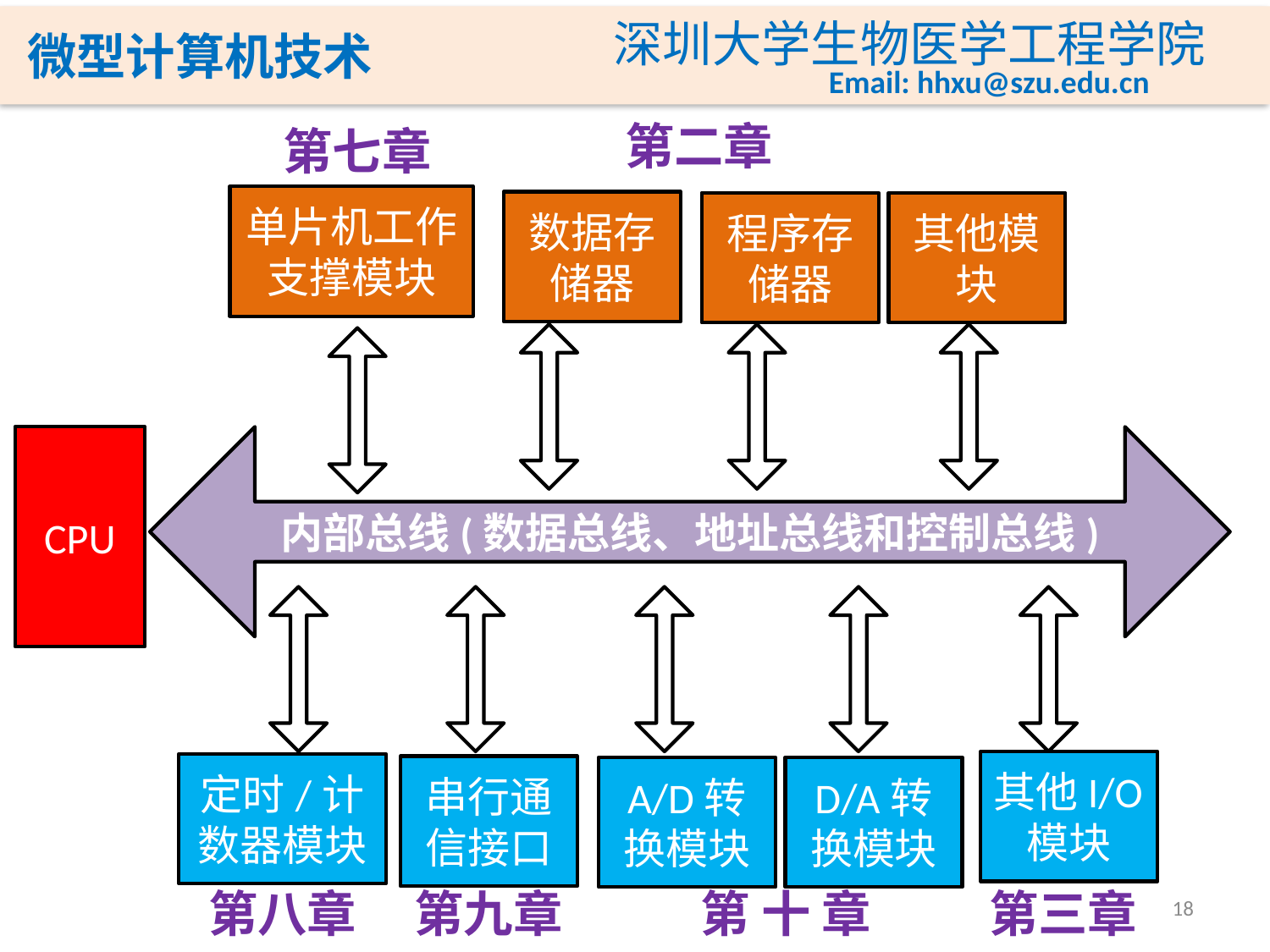

第二章
第七章
单片机工作支撑模块
数据存储器
程序存储器
其他模块

CPU
内部总线(数据总线、地址总线和控制总线)

其他I/O模块
定时/计数器模块
串行通信接口
A/D转换模块
D/A转换模块
第八章
第九章
第 十 章
第三章
18